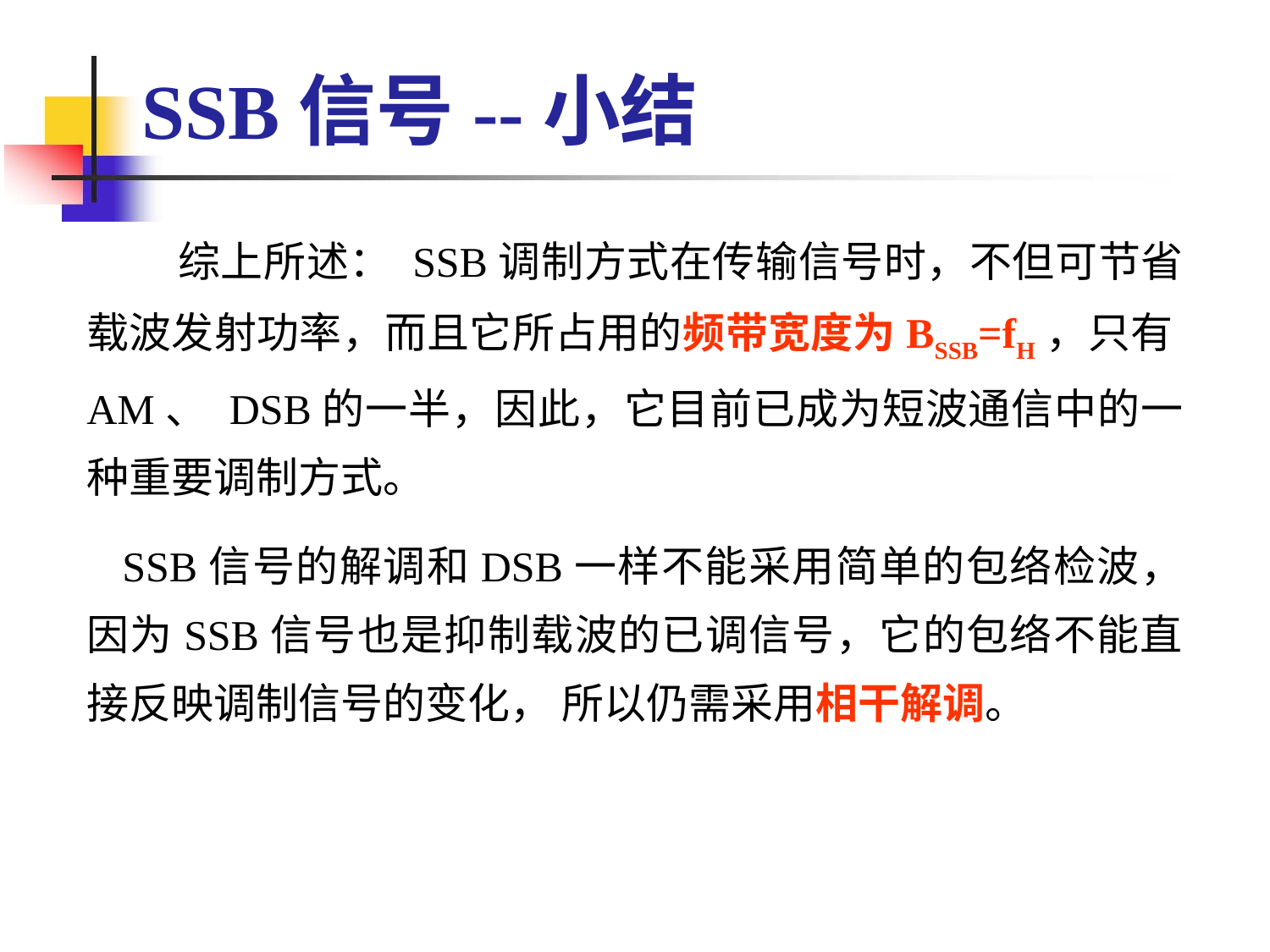

SSB信号--小结
        综上所述： SSB调制方式在传输信号时，不但可节省载波发射功率，而且它所占用的频带宽度为BSSB=fH，只有AM、 DSB的一半，因此，它目前已成为短波通信中的一种重要调制方式。
   SSB信号的解调和DSB一样不能采用简单的包络检波，因为SSB信号也是抑制载波的已调信号，它的包络不能直接反映调制信号的变化， 所以仍需采用相干解调。